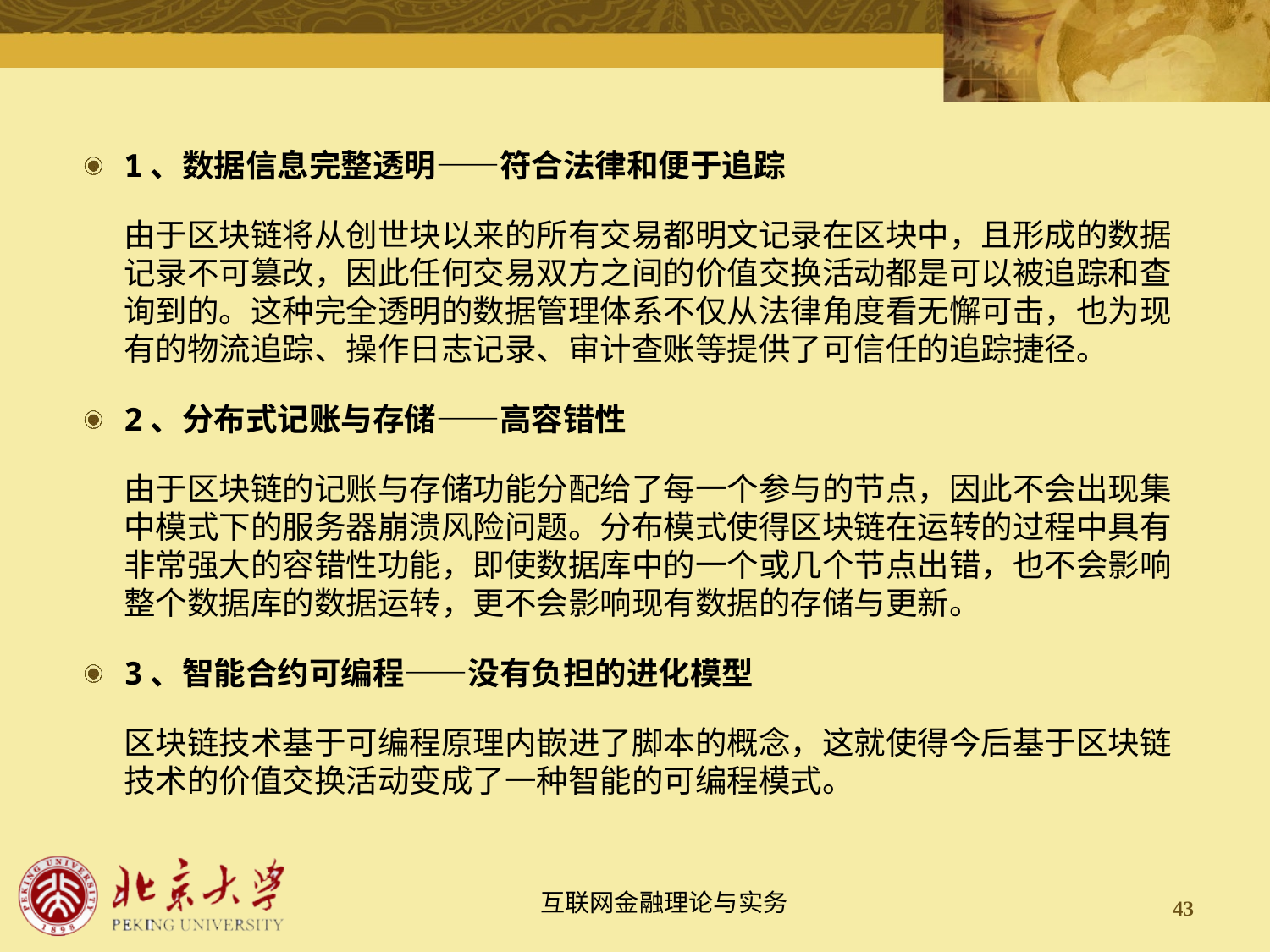

1、数据信息完整透明——符合法律和便于追踪
由于区块链将从创世块以来的所有交易都明文记录在区块中，且形成的数据记录不可篡改，因此任何交易双方之间的价值交换活动都是可以被追踪和查询到的。这种完全透明的数据管理体系不仅从法律角度看无懈可击，也为现有的物流追踪、操作日志记录、审计查账等提供了可信任的追踪捷径。
2、分布式记账与存储——高容错性
由于区块链的记账与存储功能分配给了每一个参与的节点，因此不会出现集中模式下的服务器崩溃风险问题。分布模式使得区块链在运转的过程中具有非常强大的容错性功能，即使数据库中的一个或几个节点出错，也不会影响整个数据库的数据运转，更不会影响现有数据的存储与更新。
3、智能合约可编程——没有负担的进化模型
区块链技术基于可编程原理内嵌进了脚本的概念，这就使得今后基于区块链技术的价值交换活动变成了一种智能的可编程模式。
43